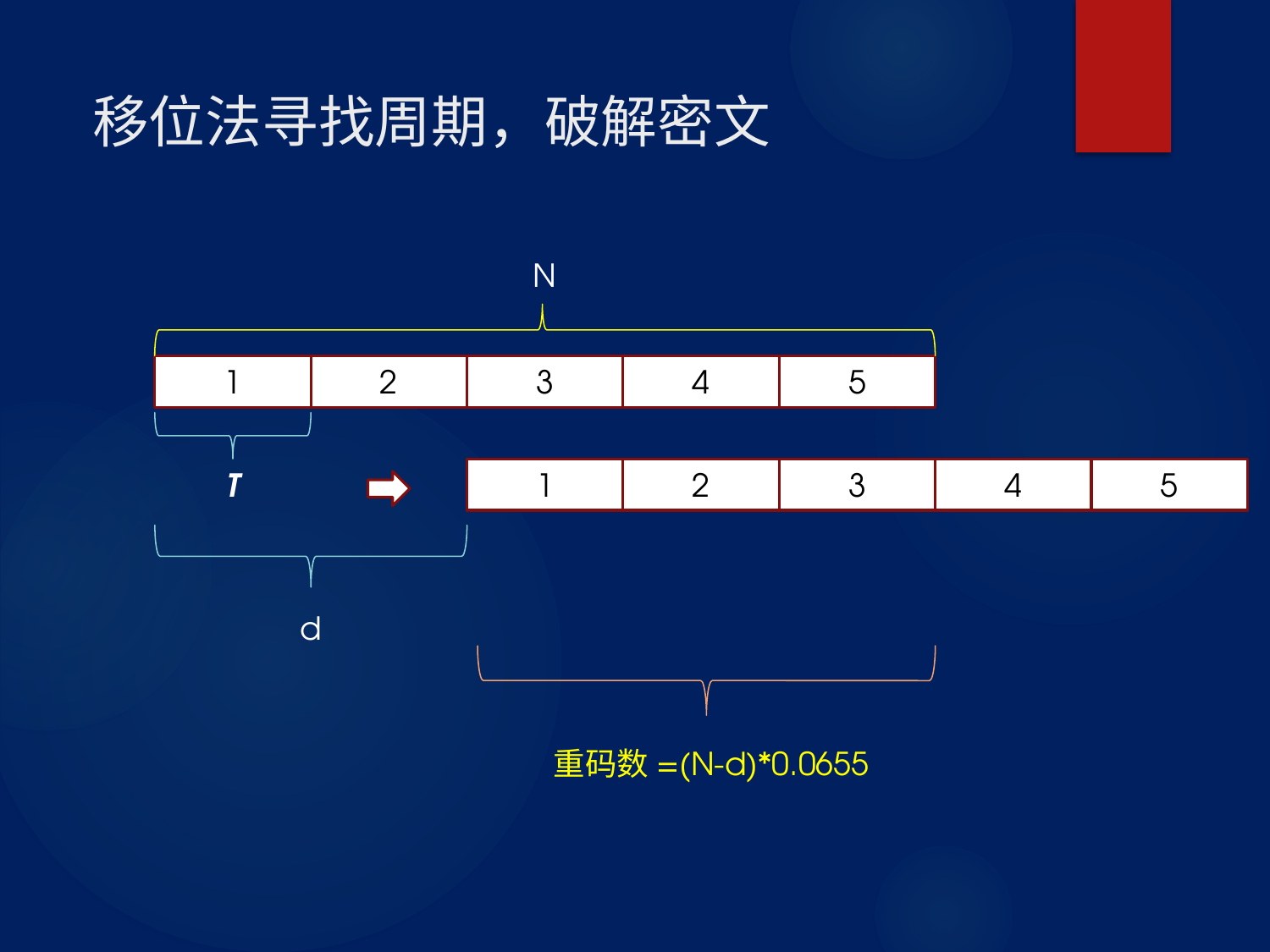

# 移位法寻找周期，破解密文
N
1
2
3
4
5

T
1
2
3
4
5

d
重码数=(N-d)*0.0655